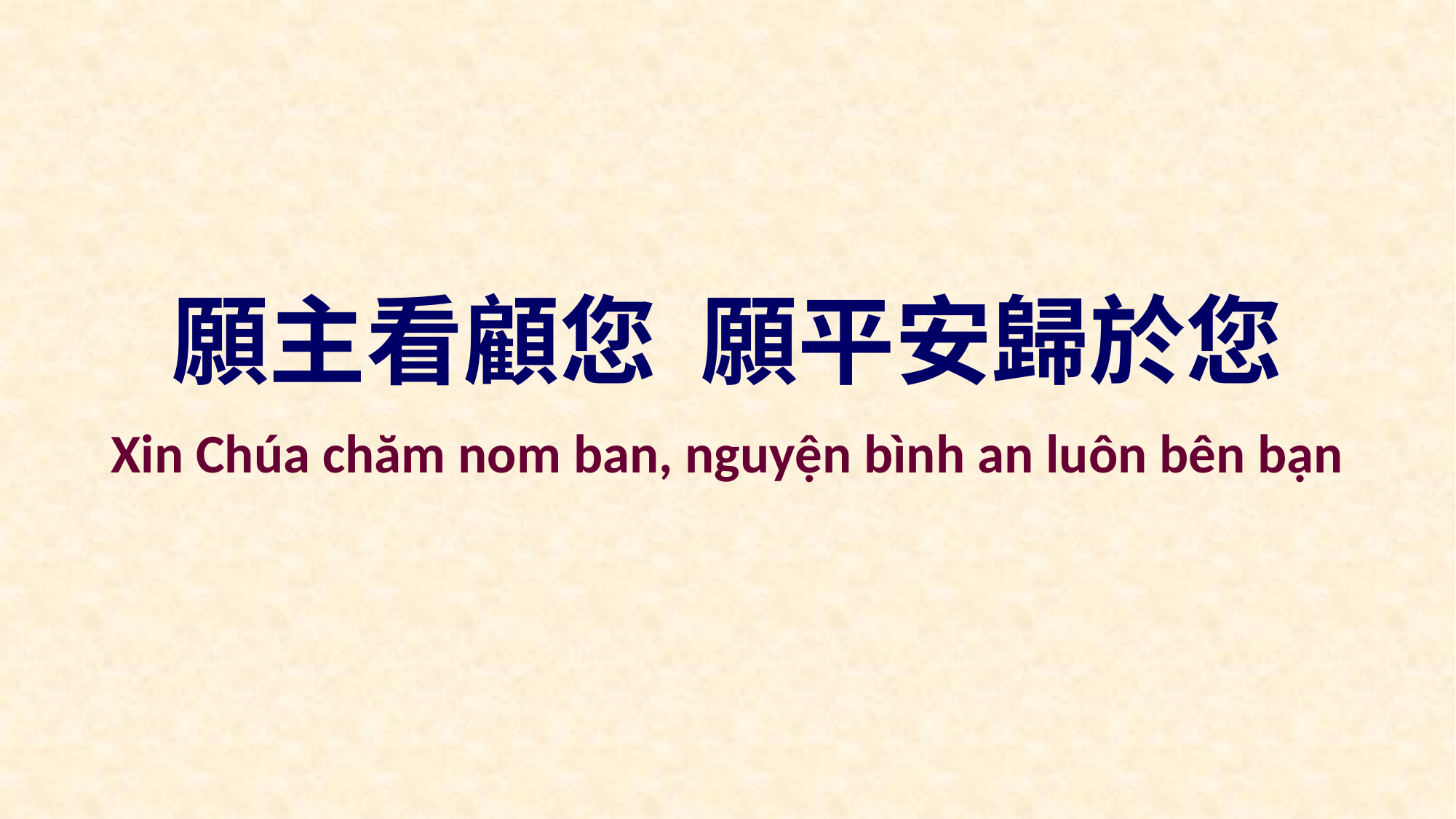

願主看顧您  願平安歸於您
Xin Chúa chăm nom ban, nguyện bình an luôn bên bạn